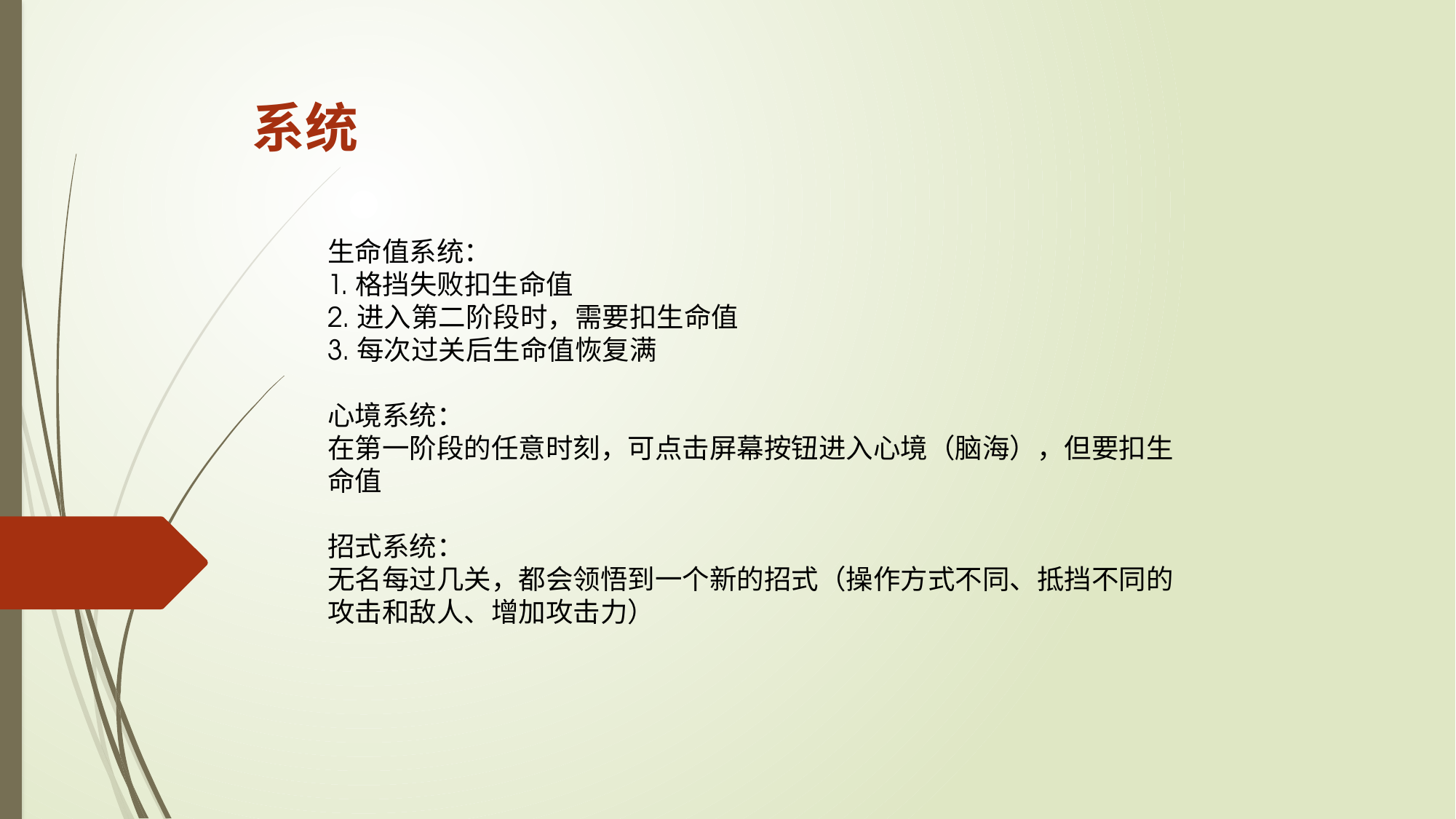

系统
生命值系统：
1.格挡失败扣生命值
2.进入第二阶段时，需要扣生命值
3.每次过关后生命值恢复满

心境系统：
在第一阶段的任意时刻，可点击屏幕按钮进入心境（脑海），但要扣生命值

招式系统：
无名每过几关，都会领悟到一个新的招式（操作方式不同、抵挡不同的攻击和敌人、增加攻击力）